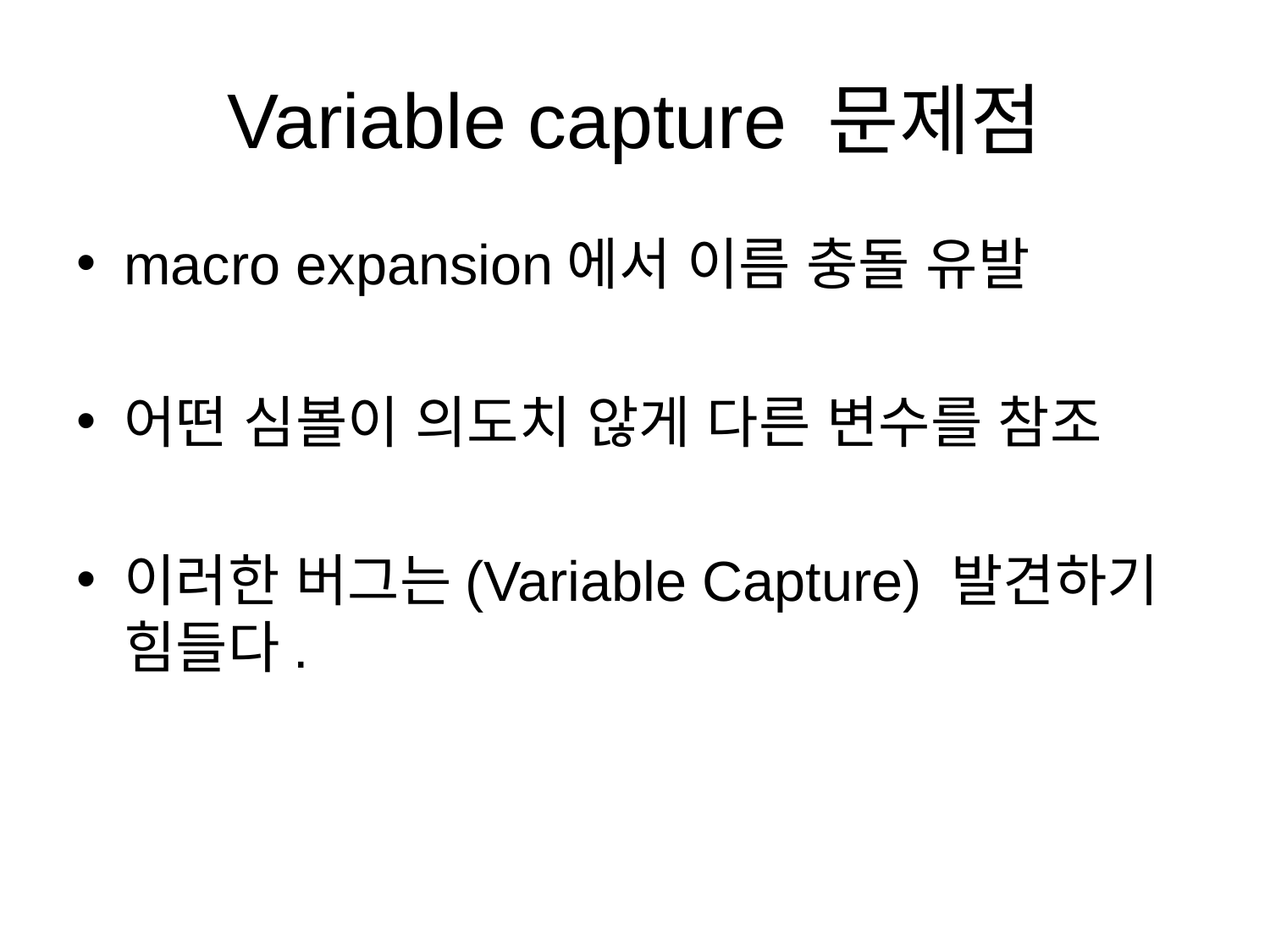

# Variable capture 문제점
macro expansion에서 이름 충돌 유발

어떤 심볼이 의도치 않게 다른 변수를 참조

이러한 버그는(Variable Capture) 발견하기 힘들다.